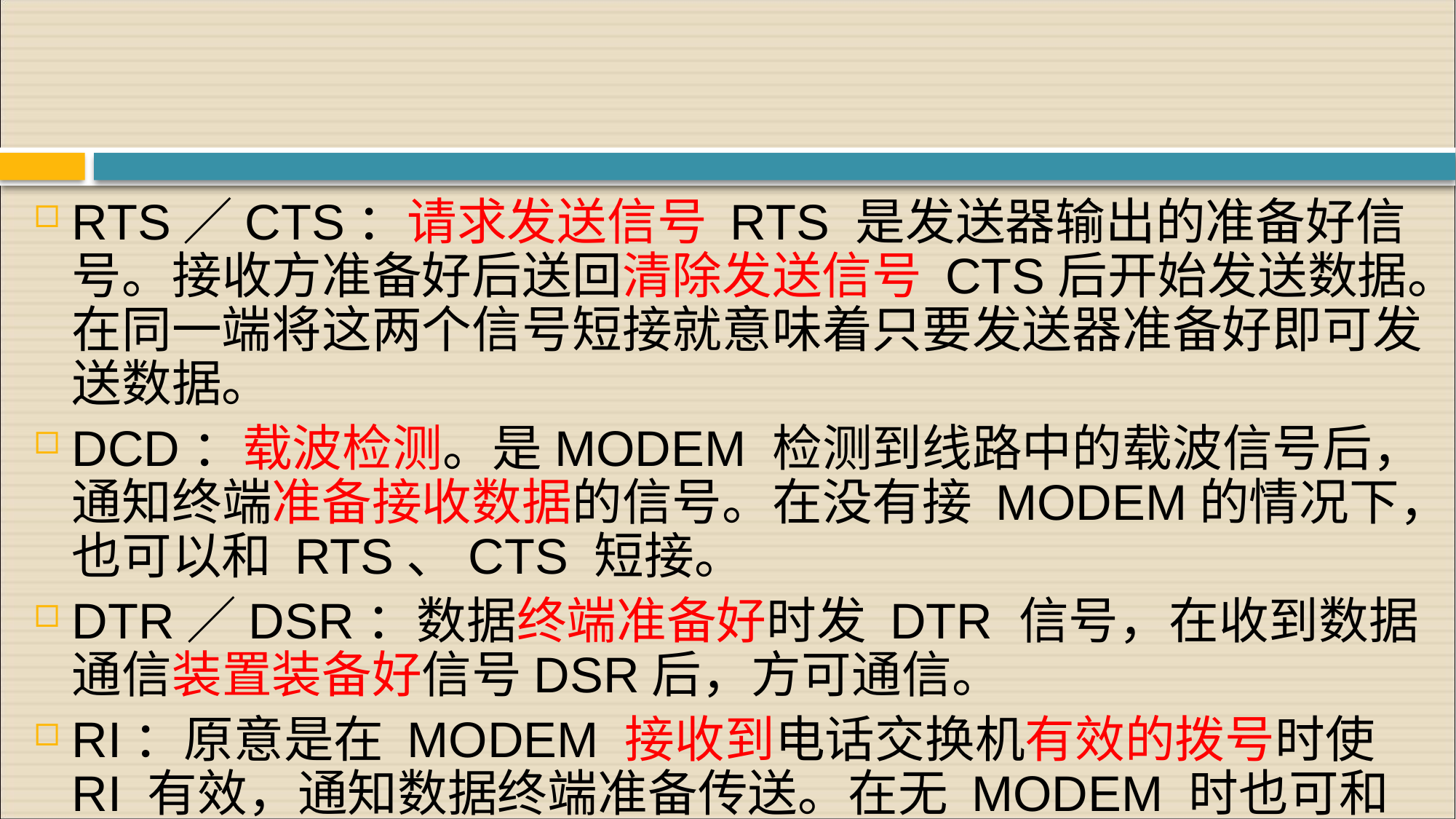

RTS／CTS：请求发送信号 RTS 是发送器输出的准备好信号。接收方准备好后送回清除发送信号 CTS后开始发送数据。在同一端将这两个信号短接就意味着只要发送器准备好即可发送数据。
DCD：载波检测。是MODEM 检测到线路中的载波信号后，通知终端准备接收数据的信号。在没有接 MODEM的情况下，也可以和 RTS、CTS 短接。
DTR／DSR：数据终端准备好时发 DTR 信号，在收到数据通信装置装备好信号DSR后，方可通信。
RI：原意是在 MODEM 接收到电话交换机有效的拨号时使 RI 有效，通知数据终端准备传送。在无 MODEM 时也可和DTR 相接。